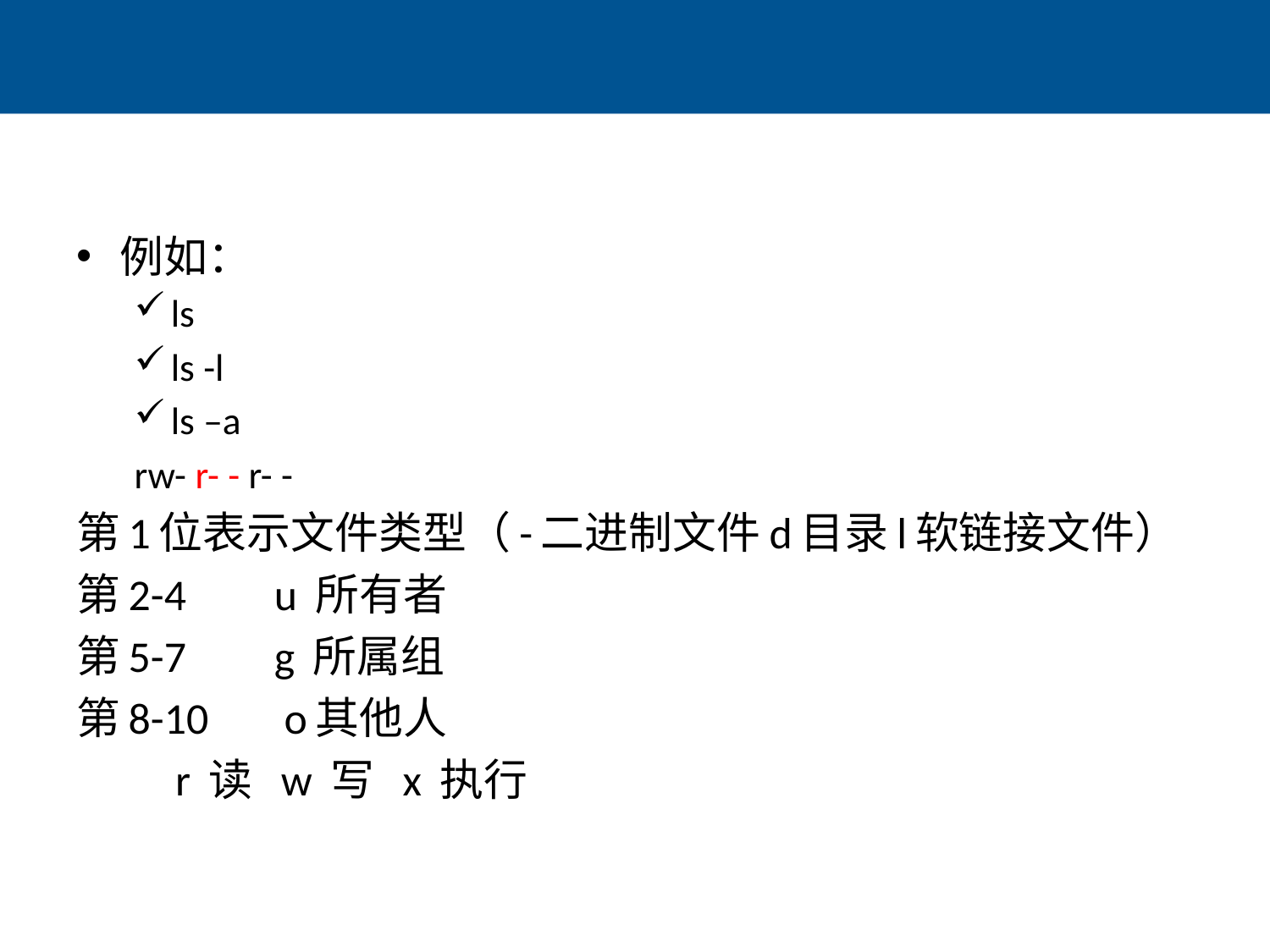

#
例如：
ls
ls -l
ls –a
rw- r- - r- -
第1位表示文件类型（-二进制文件d目录l软链接文件）
第2-4 		u 所有者
第5-7 		g 所属组
第8-10	 o其他人
		r 读  w 写  x 执行